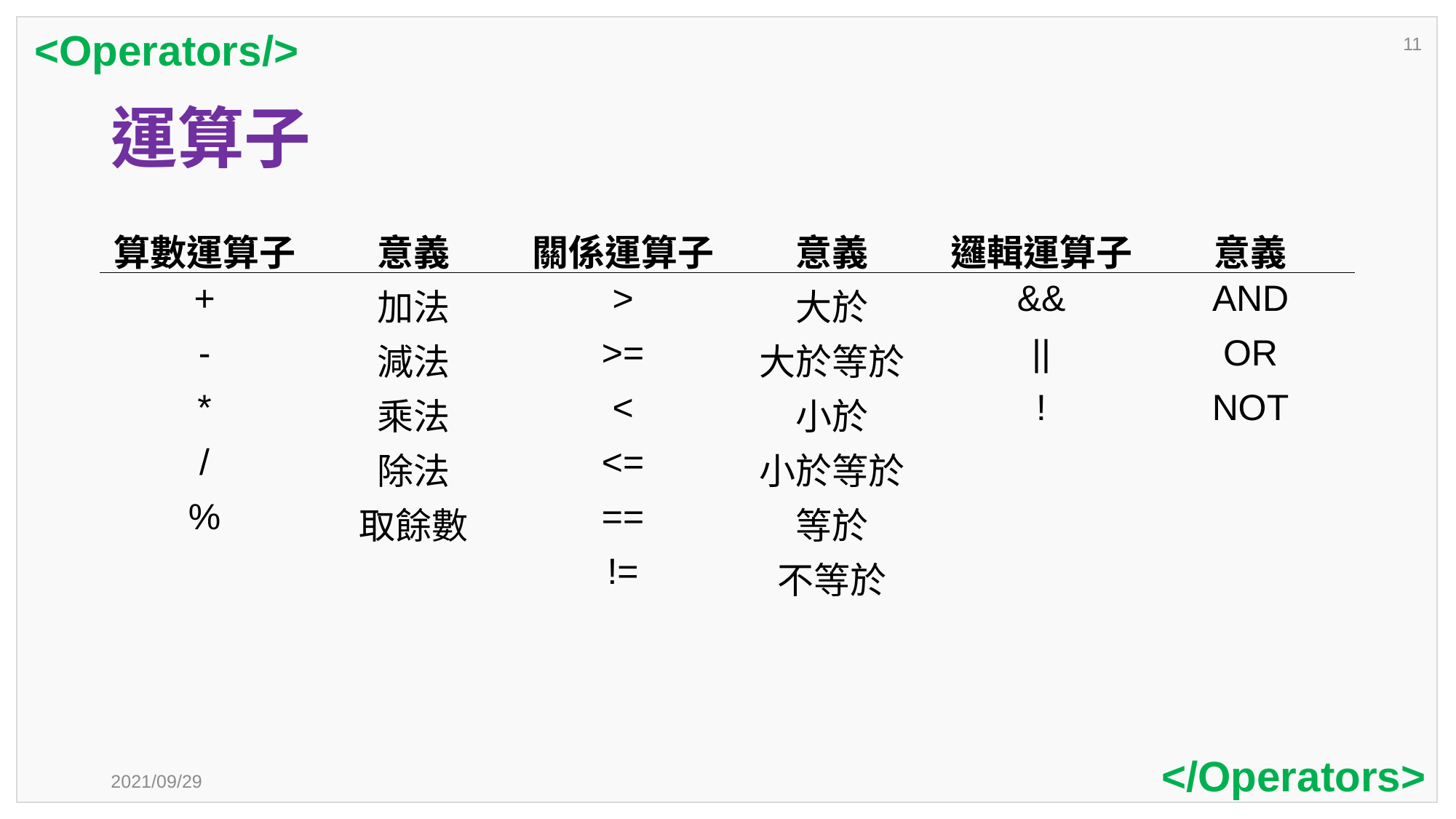

<Operators/>
11
# 運算子
| 算數運算子 | 意義 | 關係運算子 | 意義 | 邏輯運算子 | 意義 |
| --- | --- | --- | --- | --- | --- |
| + | 加法 | > | 大於 | && | AND |
| - | 減法 | >= | 大於等於 | || | OR |
| \* | 乘法 | < | 小於 | ! | NOT |
| / | 除法 | <= | 小於等於 |  |  |
| % | 取餘數 | == | 等於 |  |  |
|  |  | != | 不等於 |  |  |
</Operators>
2021/09/29